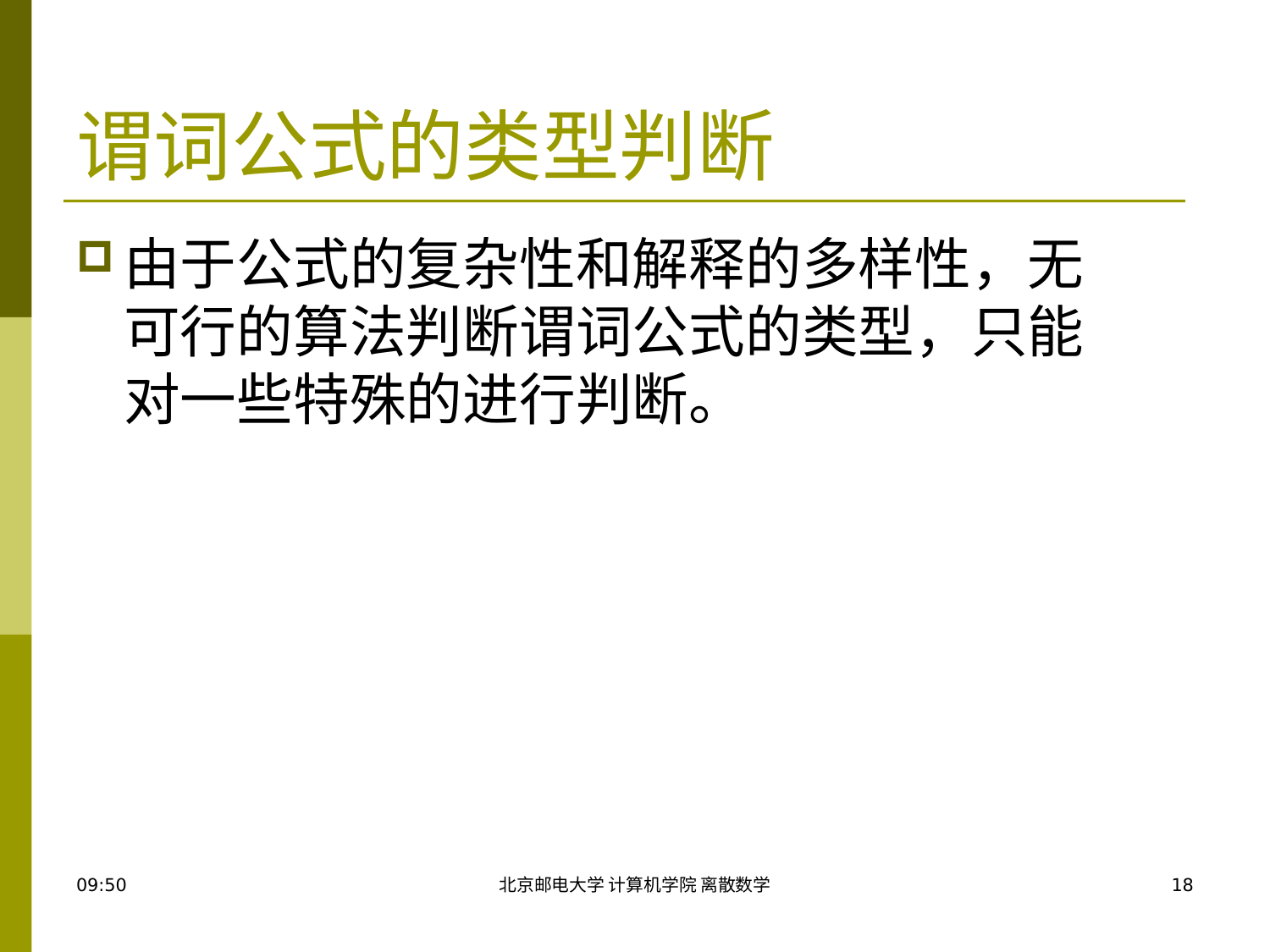

# 谓词公式的类型判断
由于公式的复杂性和解释的多样性，无可行的算法判断谓词公式的类型，只能对一些特殊的进行判断。
09:50
北京邮电大学 计算机学院 离散数学
18